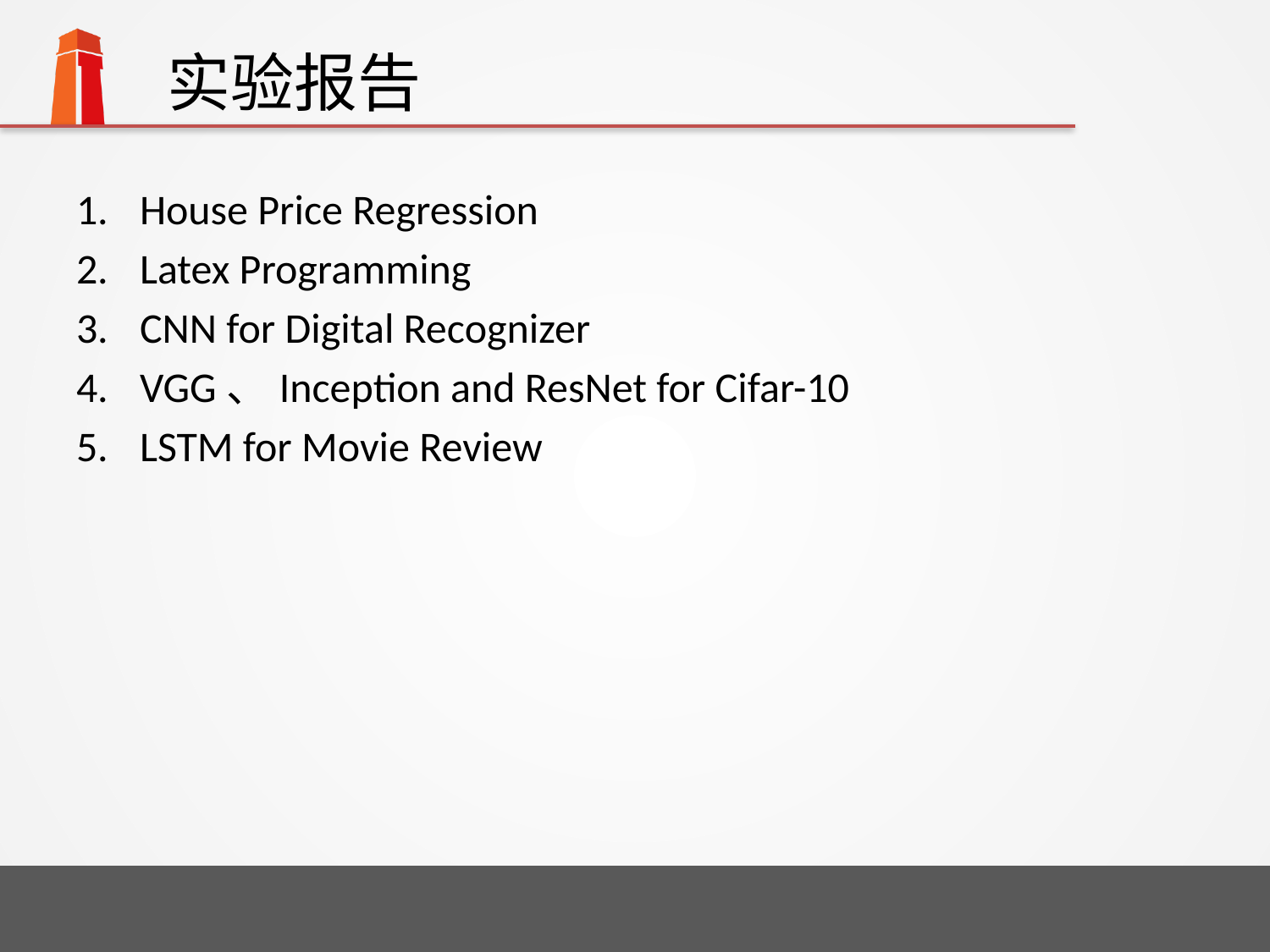

# 实验报告
House Price Regression
Latex Programming
CNN for Digital Recognizer
VGG、Inception and ResNet for Cifar-10
LSTM for Movie Review